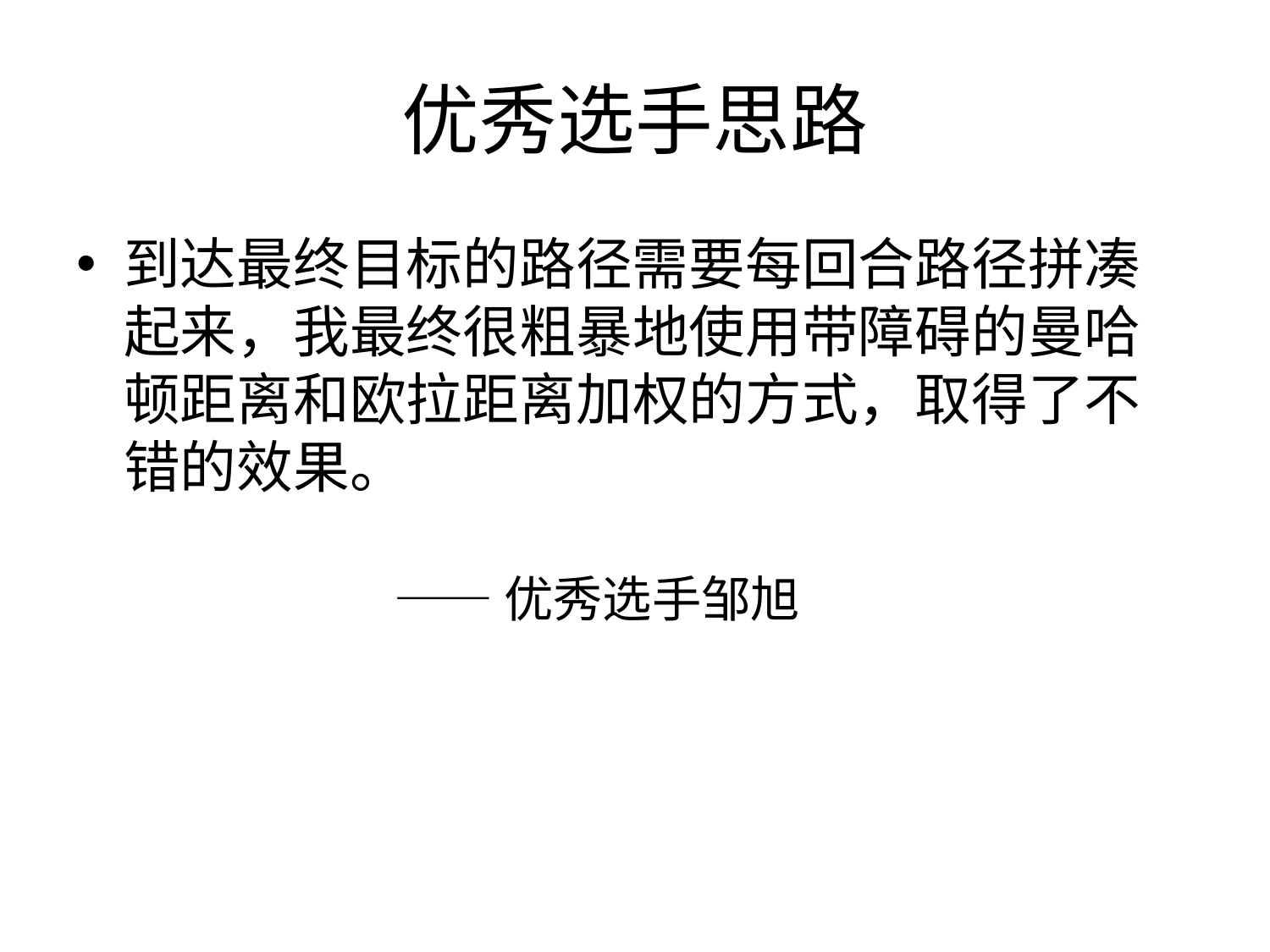

# 优秀选手思路
到达最终目标的路径需要每回合路径拼凑起来，我最终很粗暴地使用带障碍的曼哈顿距离和欧拉距离加权的方式，取得了不错的效果。
										——优秀选手邹旭